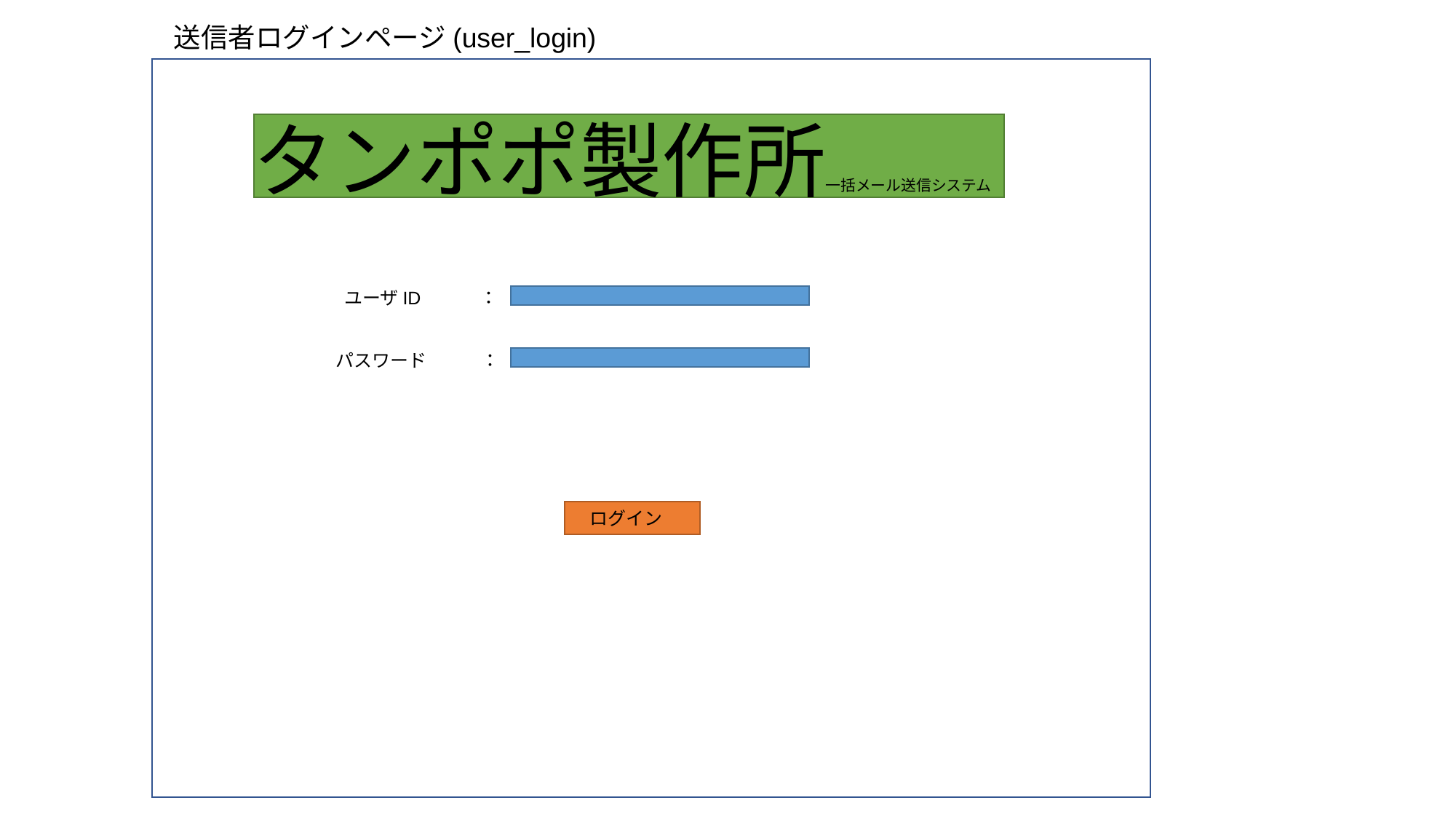

送信者ログインページ(user_login)

タンポポ製作所一括メール送信システム

ユーザID　　　：

パスワード　　　：

ログイン